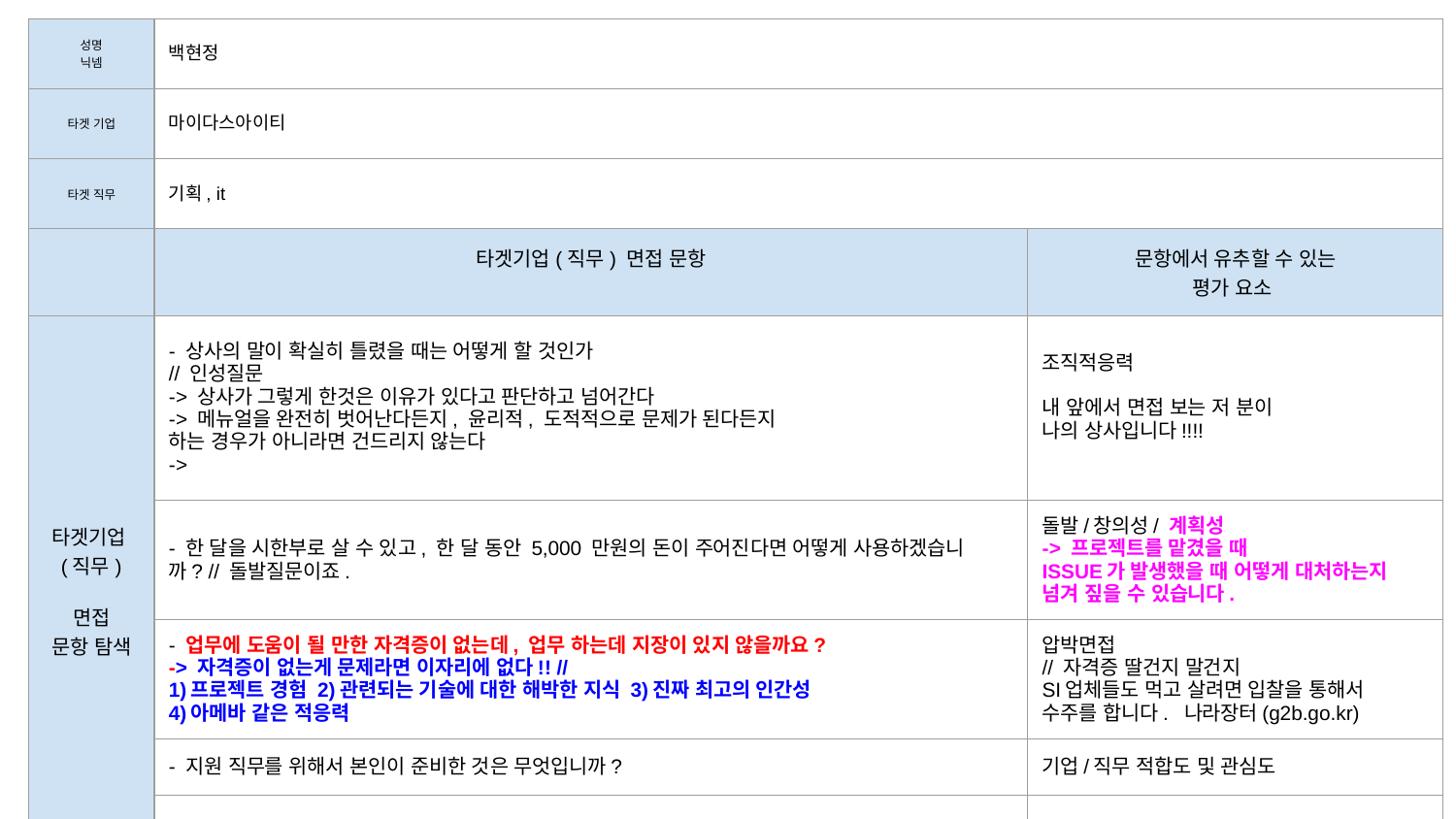

| 성명 닉넴 | 백현정 |  |
| --- | --- | --- |
| 타겟 기업 | 마이다스아이티 |  |
| 타겟 직무 | 기획, it |  |
|  | 타겟기업(직무) 면접 문항 | 문항에서 유추할 수 있는 평가 요소 |
| 타겟기업(직무) 면접 문항 탐색 | - 상사의 말이 확실히 틀렸을 때는 어떻게 할 것인가 // 인성질문 -> 상사가 그렇게 한것은 이유가 있다고 판단하고 넘어간다 -> 메뉴얼을 완전히 벗어난다든지, 윤리적, 도적적으로 문제가 된다든지 하는 경우가 아니라면 건드리지 않는다 -> | 조직적응력 내 앞에서 면접 보는 저 분이 나의 상사입니다!!!! |
|  | - 한 달을 시한부로 살 수 있고, 한 달 동안 5,000 만원의 돈이 주어진다면 어떻게 사용하겠습니까? // 돌발질문이죠. | 돌발/창의성/ 계획성 -> 프로젝트를 맡겼을 때 ISSUE가 발생했을 때 어떻게 대처하는지 넘겨 짚을 수 있습니다. |
|  | - 업무에 도움이 될 만한 자격증이 없는데, 업무 하는데 지장이 있지 않을까요? -> 자격증이 없는게 문제라면 이자리에 없다!! // 1)프로젝트 경험 2)관련되는 기술에 대한 해박한 지식 3)진짜 최고의 인간성 4)아메바 같은 적응력 | 압박면접 // 자격증 딸건지 말건지 SI업체들도 먹고 살려면 입찰을 통해서 수주를 합니다. 나라장터(g2b.go.kr) |
|  | - 지원 직무를 위해서 본인이 준비한 것은 무엇입니까? | 기업/직무 적합도 및 관심도 |
|  |  |  |